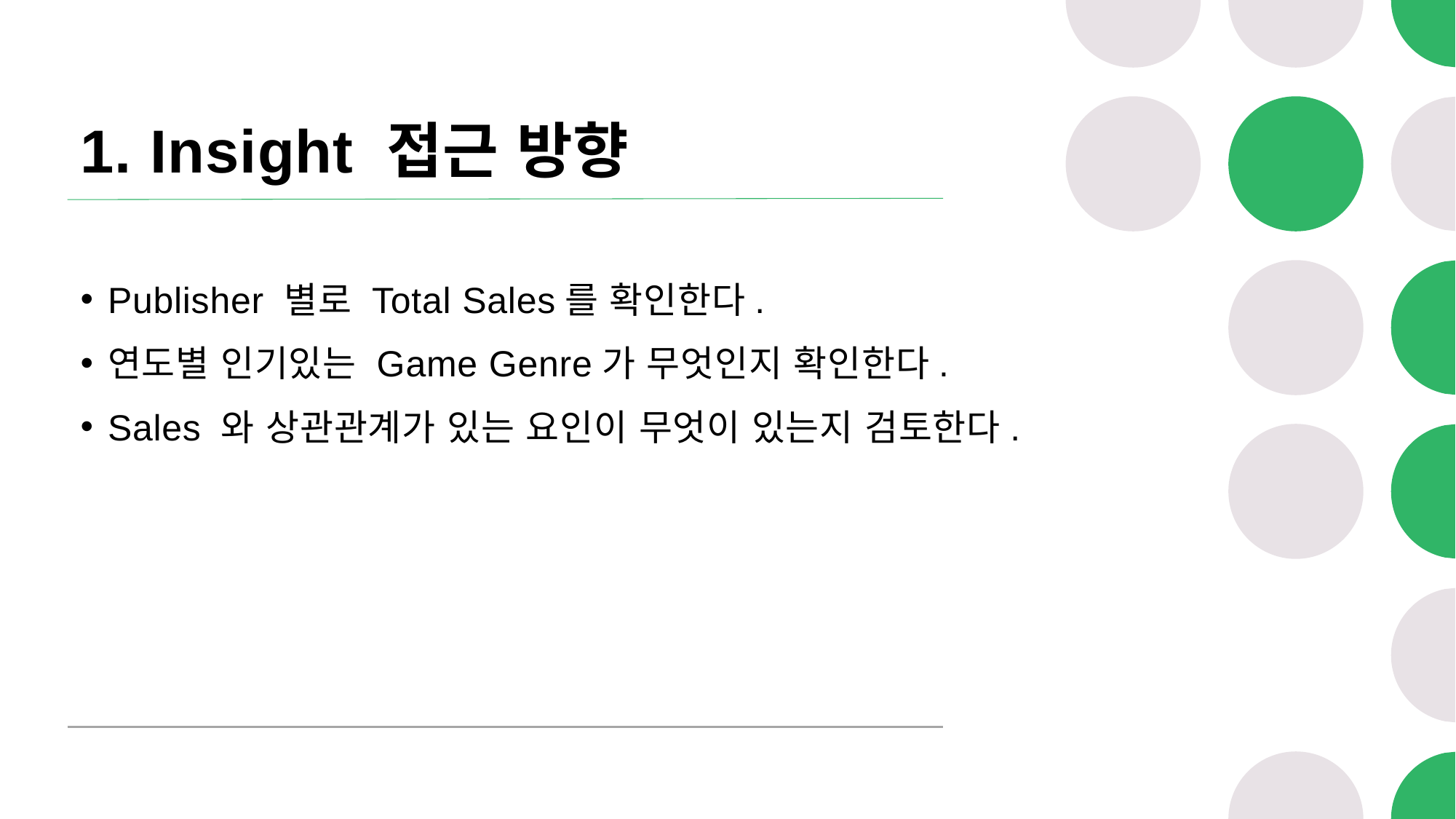

# 1. Insight 접근 방향
Publisher 별로 Total Sales를 확인한다.
연도별 인기있는 Game Genre가 무엇인지 확인한다.
Sales 와 상관관계가 있는 요인이 무엇이 있는지 검토한다.